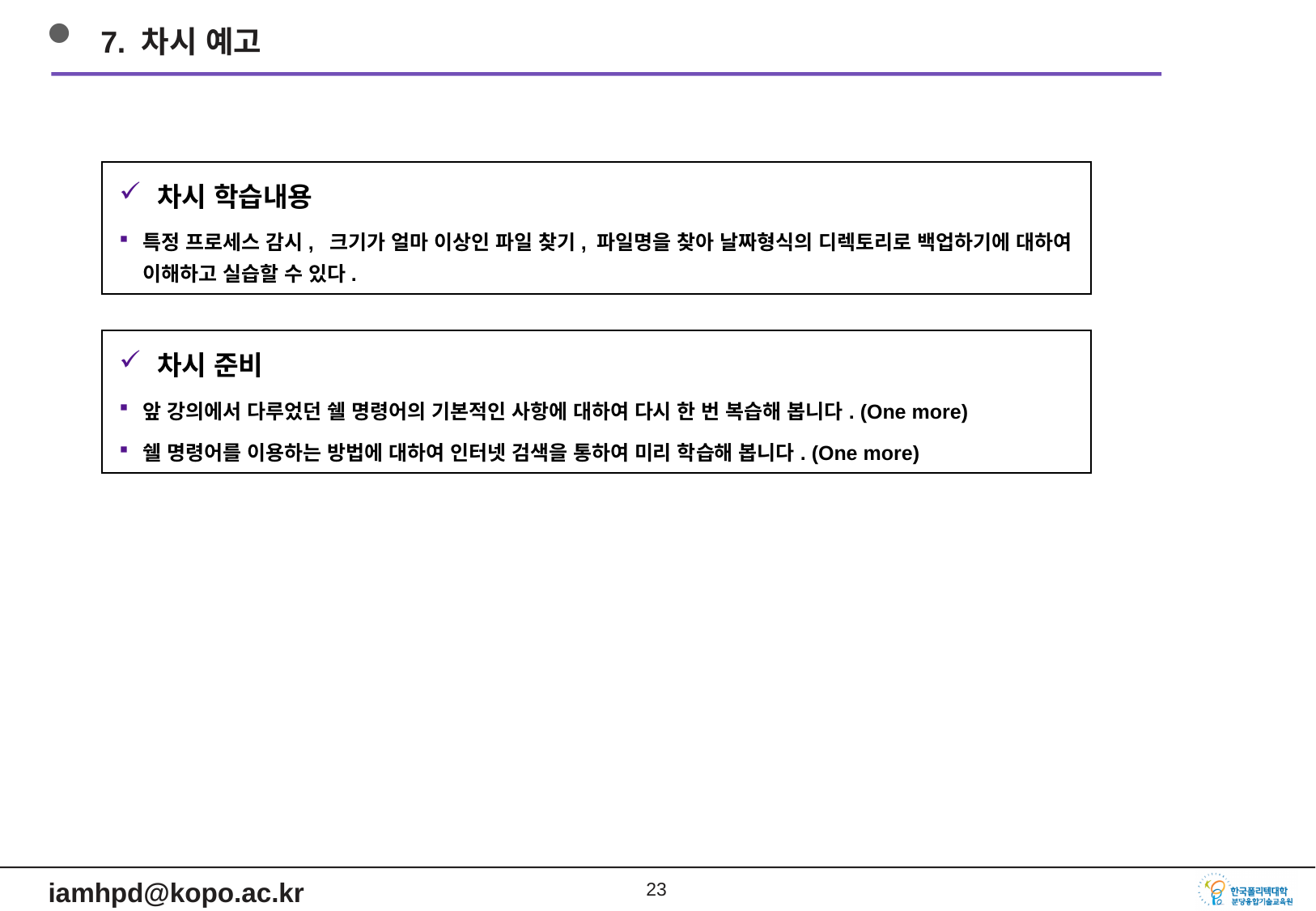

7. 차시 예고
차시 학습내용
특정 프로세스 감시,  크기가 얼마 이상인 파일 찾기, 파일명을 찾아 날짜형식의 디렉토리로 백업하기에 대하여 이해하고 실습할 수 있다.
차시 준비
앞 강의에서 다루었던 쉘 명령어의 기본적인 사항에 대하여 다시 한 번 복습해 봅니다. (One more)
쉘 명령어를 이용하는 방법에 대하여 인터넷 검색을 통하여 미리 학습해 봅니다. (One more)
23